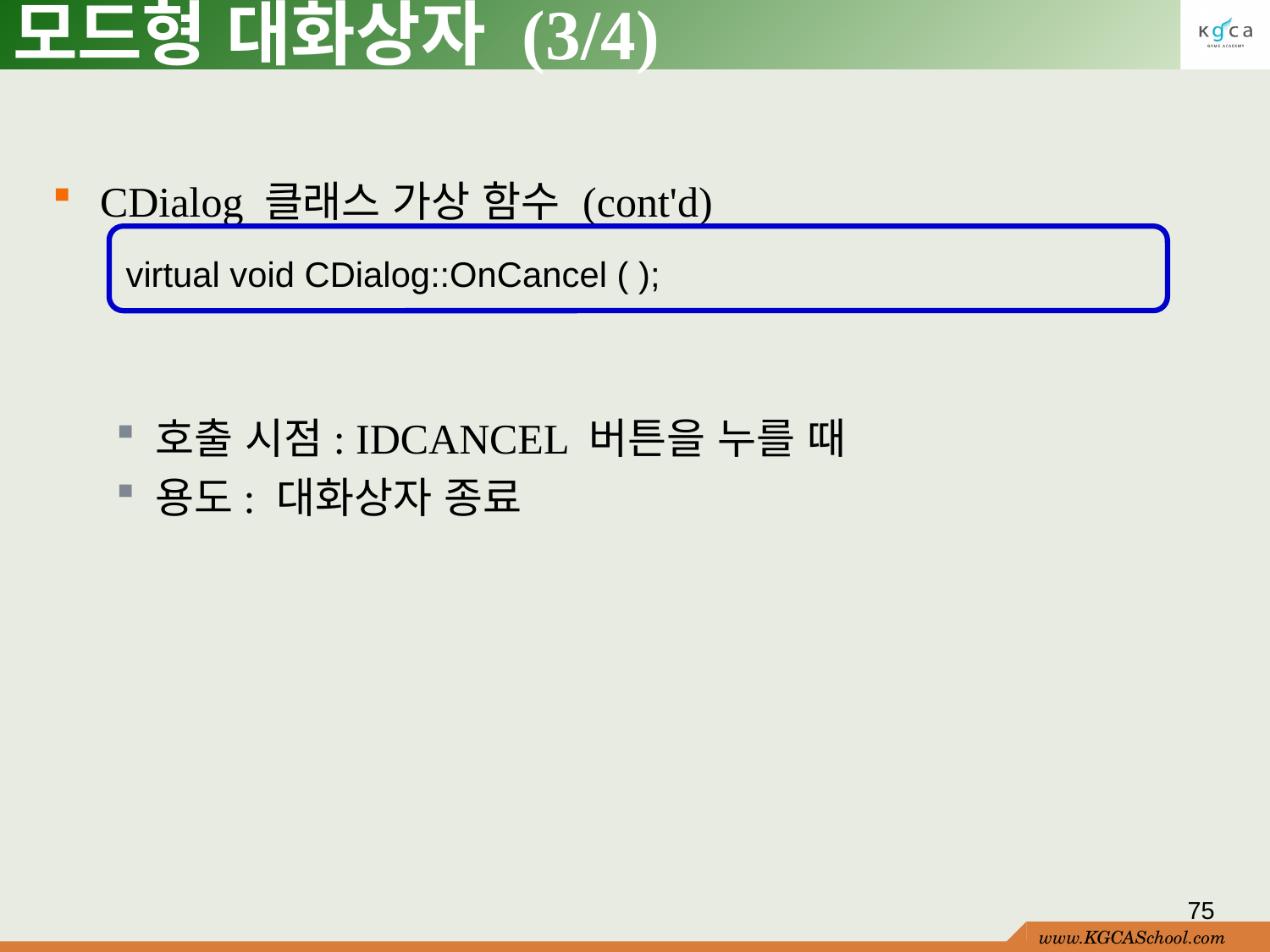

# 모드형 대화상자 (3/4)
CDialog 클래스 가상 함수 (cont'd)

호출 시점: IDCANCEL 버튼을 누를 때
용도: 대화상자 종료
virtual void CDialog::OnCancel ( );
75